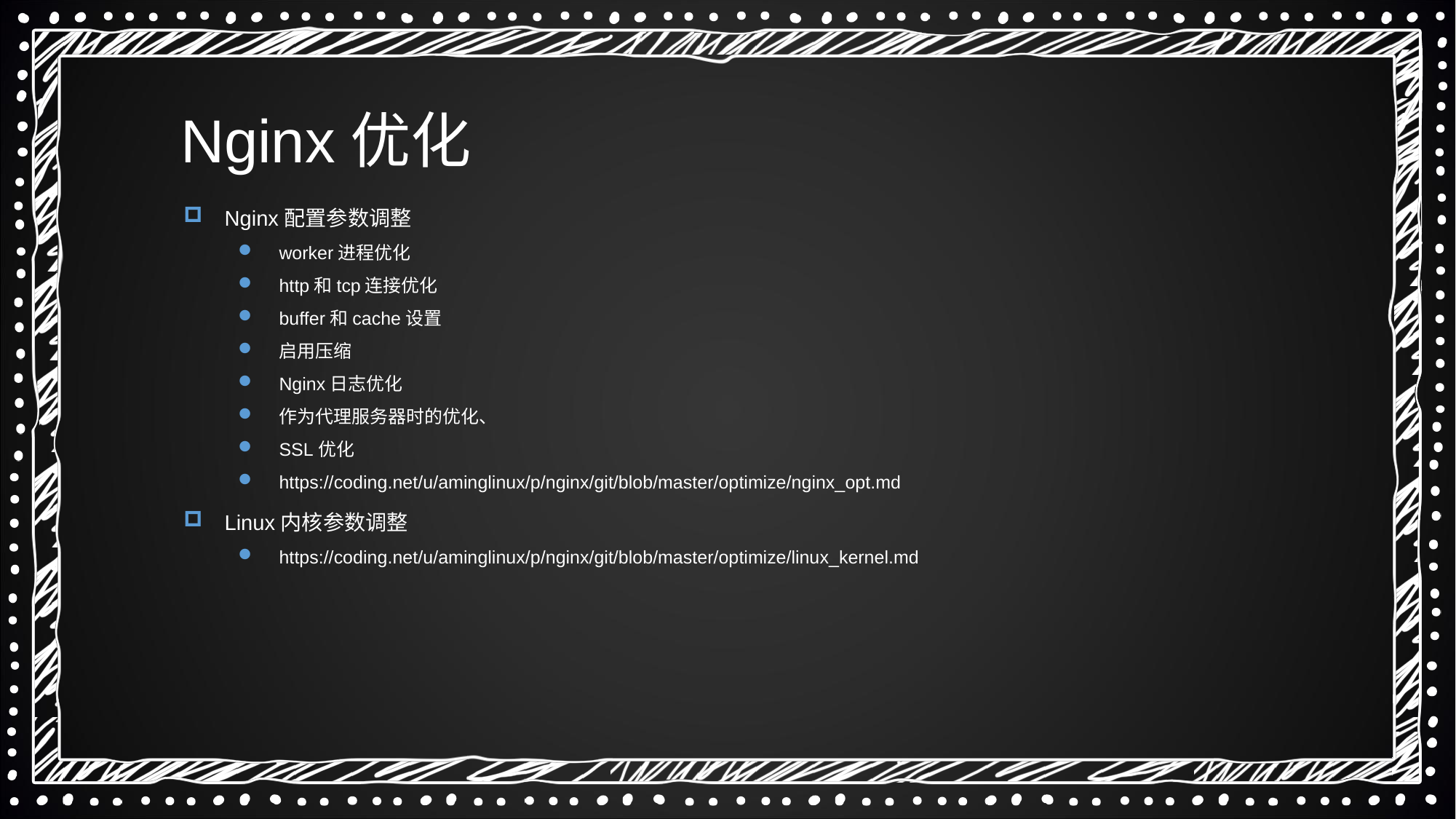

Nginx优化
Nginx配置参数调整
worker进程优化
http和tcp连接优化
buffer和cache设置
启用压缩
Nginx日志优化
作为代理服务器时的优化、
SSL优化
https://coding.net/u/aminglinux/p/nginx/git/blob/master/optimize/nginx_opt.md
Linux内核参数调整
https://coding.net/u/aminglinux/p/nginx/git/blob/master/optimize/linux_kernel.md